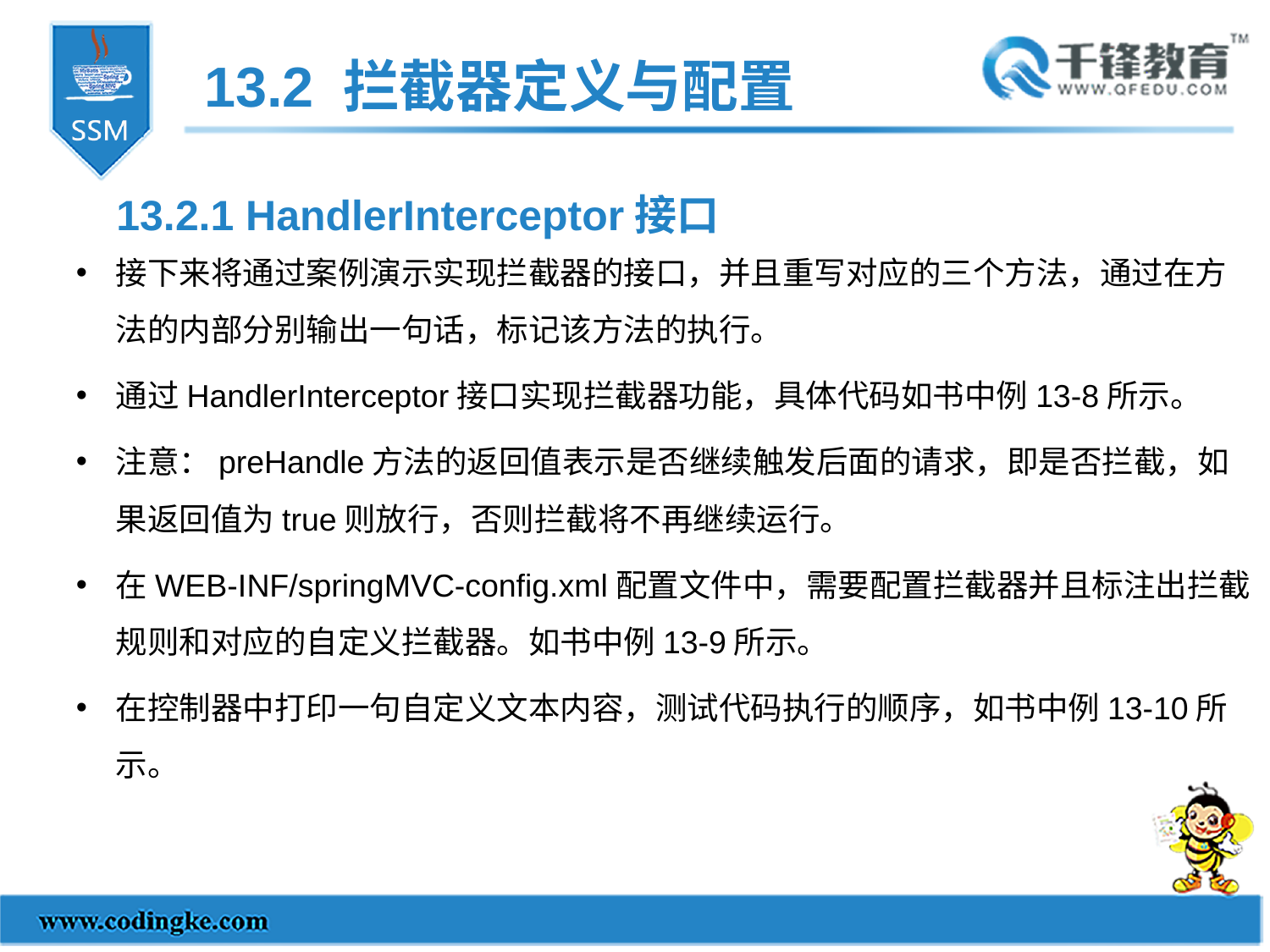

13.2 拦截器定义与配置
13.2.1 HandlerInterceptor接口
接下来将通过案例演示实现拦截器的接口，并且重写对应的三个方法，通过在方法的内部分别输出一句话，标记该方法的执行。
通过HandlerInterceptor接口实现拦截器功能，具体代码如书中例13-8所示。
注意：preHandle方法的返回值表示是否继续触发后面的请求，即是否拦截，如果返回值为true则放行，否则拦截将不再继续运行。
在WEB-INF/springMVC-config.xml配置文件中，需要配置拦截器并且标注出拦截规则和对应的自定义拦截器。如书中例13-9所示。
在控制器中打印一句自定义文本内容，测试代码执行的顺序，如书中例13-10所示。